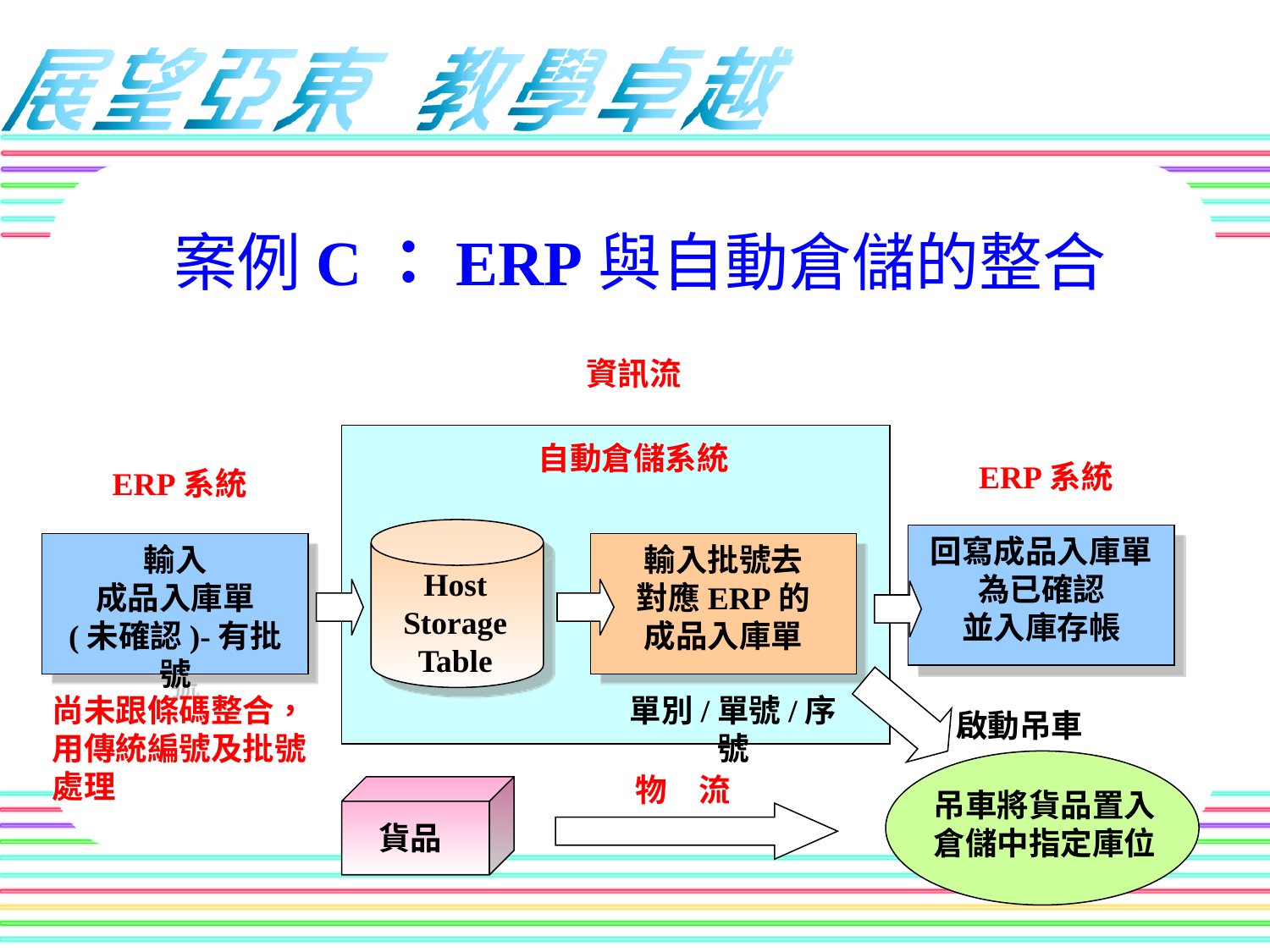

# 案例C：ERP與自動倉儲的整合
資訊流

自動倉儲系統
ERP系統
ERP系統

回寫成品入庫單
為已確認
並入庫存帳
輸入
成品入庫單
(未確認)-有批號
輸入批號去
對應ERP的
成品入庫單
Host
Storage
Table

尚未跟條碼整合，
用傳統編號及批號處理
單別/單號/序號
啟動吊車

物　流

吊車將貨品置入
倉儲中指定庫位

貨品